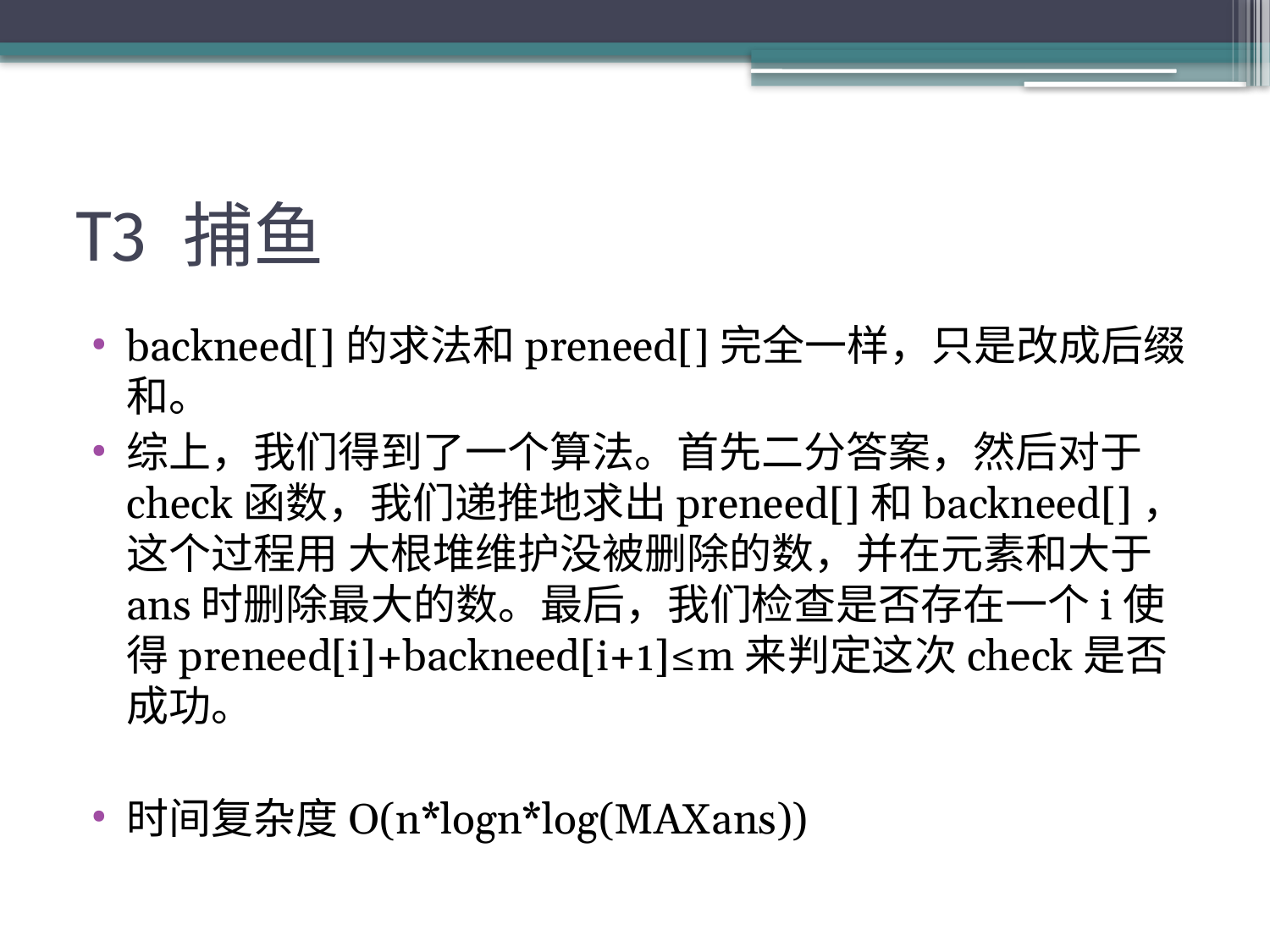

# T3 捕鱼
backneed[]的求法和preneed[]完全一样，只是改成后缀和。
综上，我们得到了一个算法。首先二分答案，然后对于check函数，我们递推地求出preneed[]和backneed[]，这个过程用 大根堆维护没被删除的数，并在元素和大于ans时删除最大的数。最后，我们检查是否存在一个i使得preneed[i]+backneed[i+1]≤m来判定这次check是否成功。

时间复杂度O(n*logn*log(MAXans))